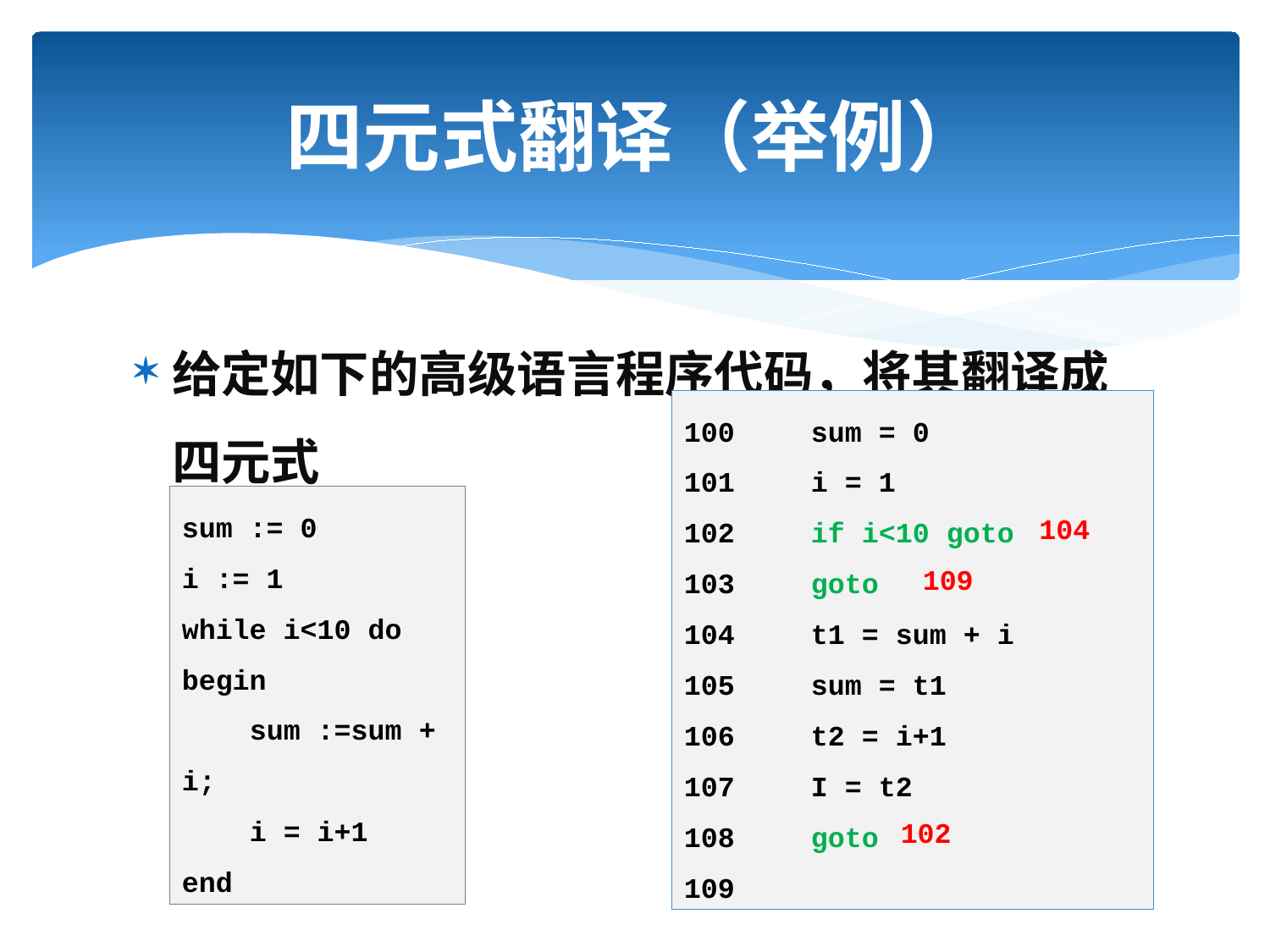

# 四元式翻译（举例）
给定如下的高级语言程序代码，将其翻译成四元式

100	sum = 0
101	i = 1
102	if i<10 goto
103	goto
104	t1 = sum + i
105	sum = t1
106	t2 = i+1
107	I = t2
108	goto
109
sum := 0
i := 1
while i<10 do
begin
    sum :=sum + i;
    i = i+1
end
104
109
102